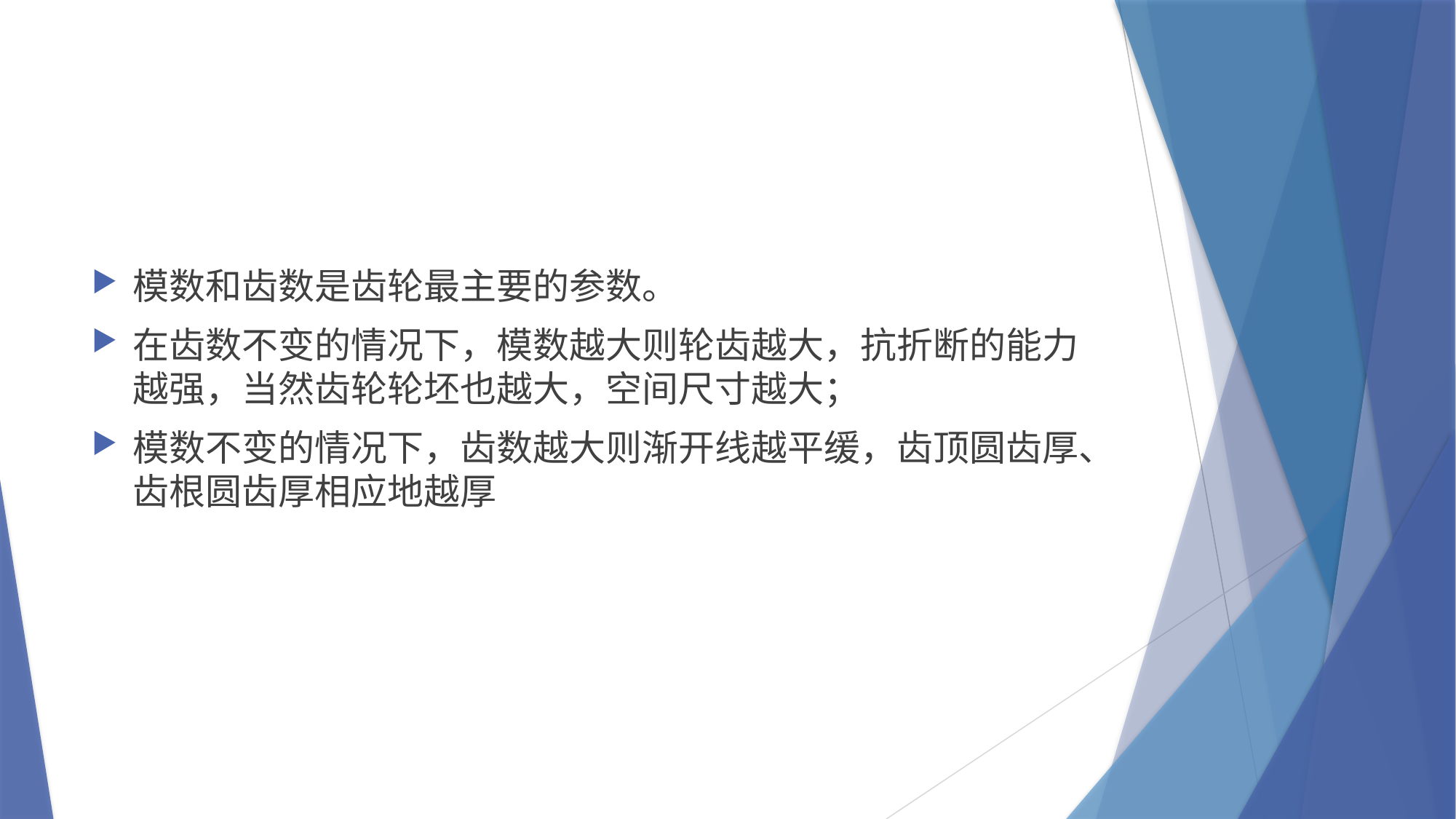

模数和齿数是齿轮最主要的参数。
在齿数不变的情况下，模数越大则轮齿越大，抗折断的能力越强，当然齿轮轮坯也越大，空间尺寸越大；
模数不变的情况下，齿数越大则渐开线越平缓，齿顶圆齿厚、齿根圆齿厚相应地越厚